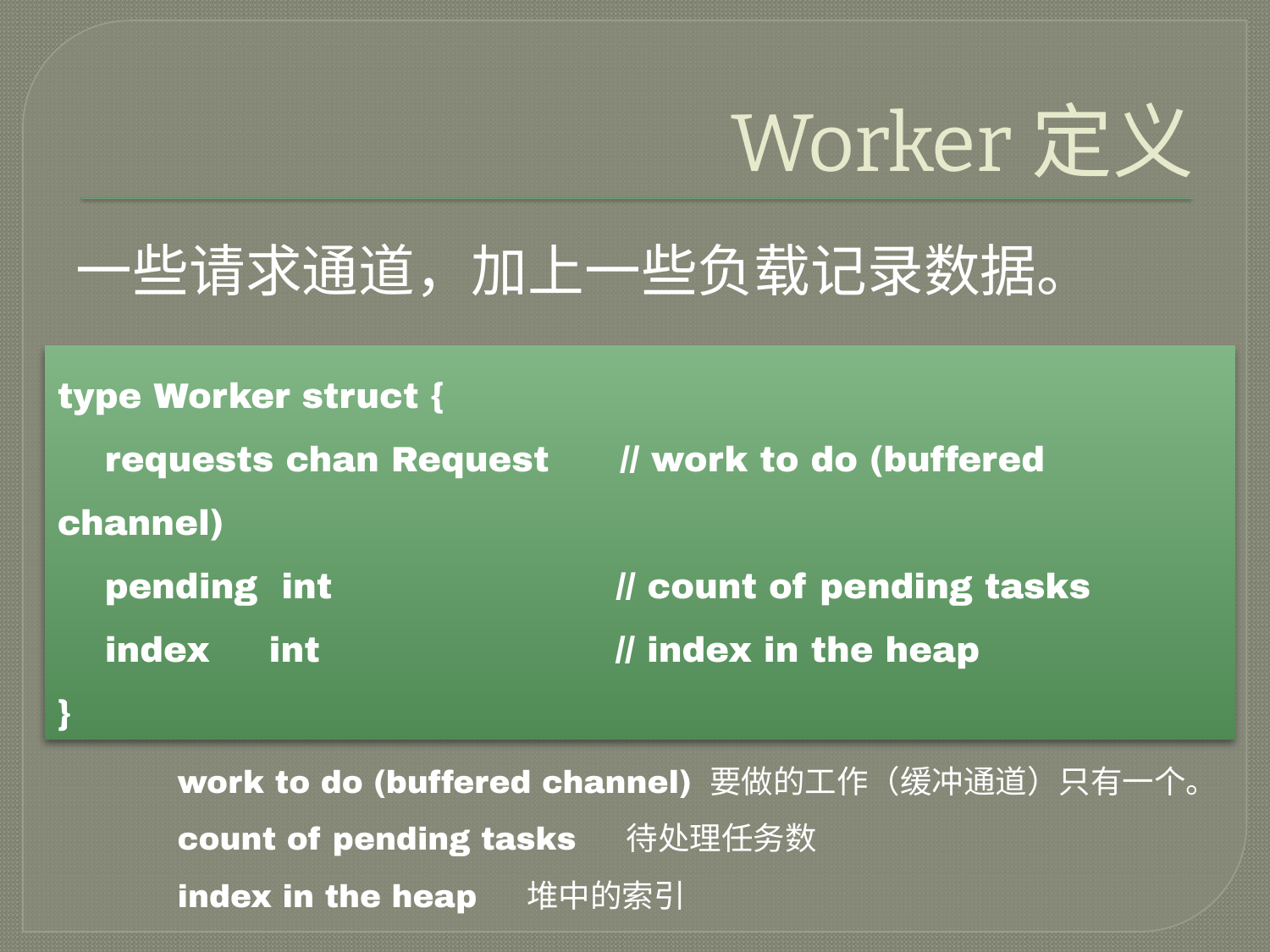

# Worker定义
一些请求通道，加上一些负载记录数据。
type Worker struct {
    requests chan Request      // work to do (buffered channel)
    pending  int                        // count of pending tasks
    index     int                         // index in the heap
}
work to do (buffered channel) 要做的工作（缓冲通道）只有一个。
count of pending tasks    待处理任务数
index in the heap    堆中的索引